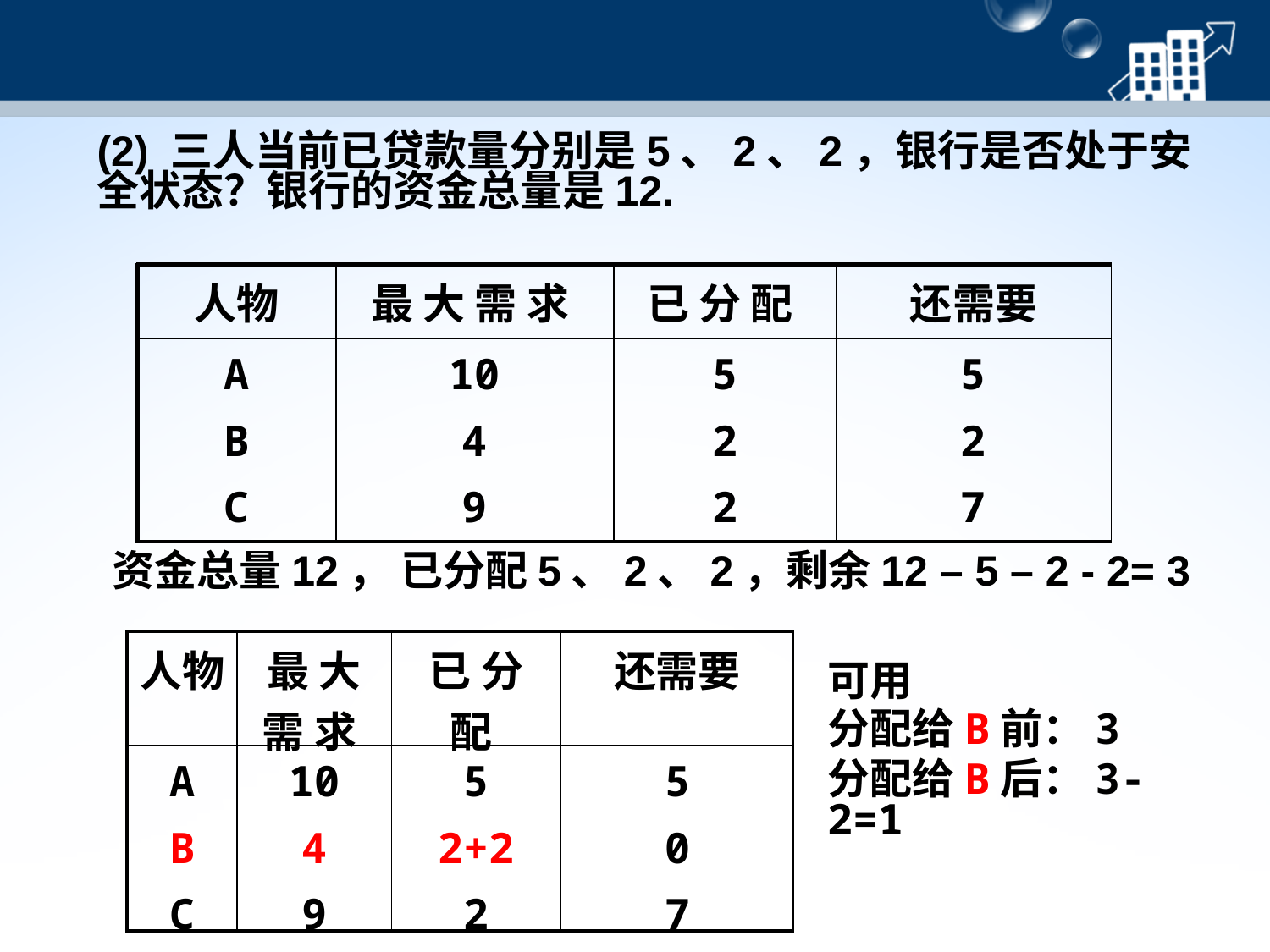

#
(2) 三人当前已贷款量分别是5、2、2，银行是否处于安全状态？银行的资金总量是12.
| 人物 | 最 大 需 求 | 已 分 配 | 还需要 |
| --- | --- | --- | --- |
| A B C | 10 4 9 | 5 2 2 | 5 2 7 |
资金总量12， 已分配5、2、2，剩余12 – 5 – 2 - 2= 3
| 人物 | 最 大 需 求 | 已 分 配 | 还需要 |
| --- | --- | --- | --- |
| A B C | 10 4 9 | 5 2+2 2 | 5 0 7 |
可用
分配给B前：3
分配给B后：3-2=1